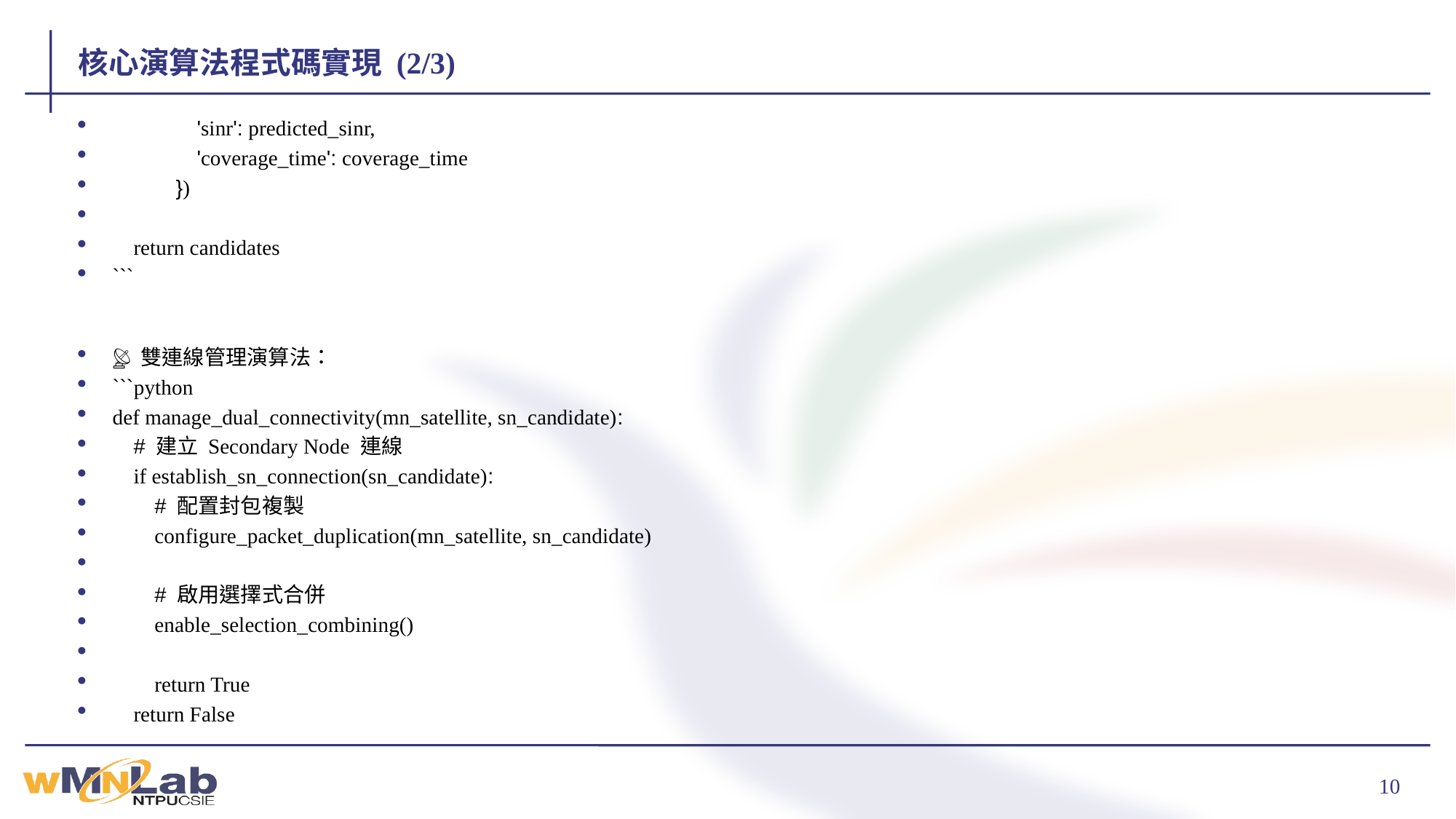

# 核心演算法程式碼實現 (2/3)
                'sinr': predicted_sinr,
                'coverage_time': coverage_time
            })

    return candidates
```

📡 雙連線管理演算法：
```python
def manage_dual_connectivity(mn_satellite, sn_candidate):
    # 建立 Secondary Node 連線
    if establish_sn_connection(sn_candidate):
        # 配置封包複製
        configure_packet_duplication(mn_satellite, sn_candidate)

        # 啟用選擇式合併
        enable_selection_combining()

        return True
    return False